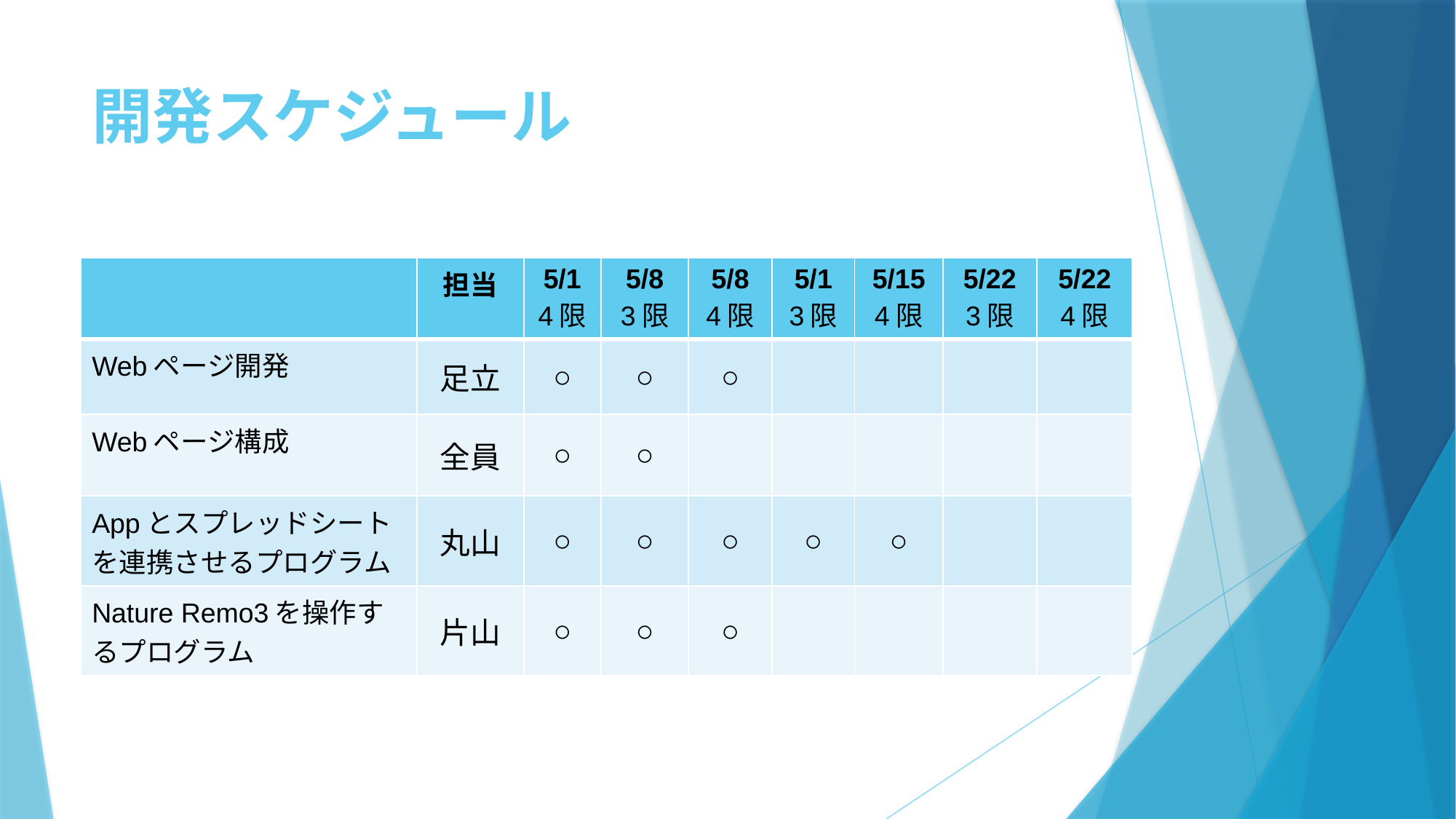

# 開発スケジュール
|  | 担当 | 5/1 4限 | 5/8 3限 | 5/8 4限 | 5/1 3限 | 5/15 4限 | 5/22 3限 | 5/22 4限 |
| --- | --- | --- | --- | --- | --- | --- | --- | --- |
| Webページ開発 | 足立 | ○ | ○ | ○ |  |  |  |  |
| Webページ構成 | 全員 | ○ | ○ |  |  |  |  |  |
| Appとスプレッドシートを連携させるプログラム | 丸山 | ○ | ○ | ○ | ○ | ○ |  |  |
| Nature Remo3を操作するプログラム | 片山 | ○ | ○ | ○ |  |  |  |  |